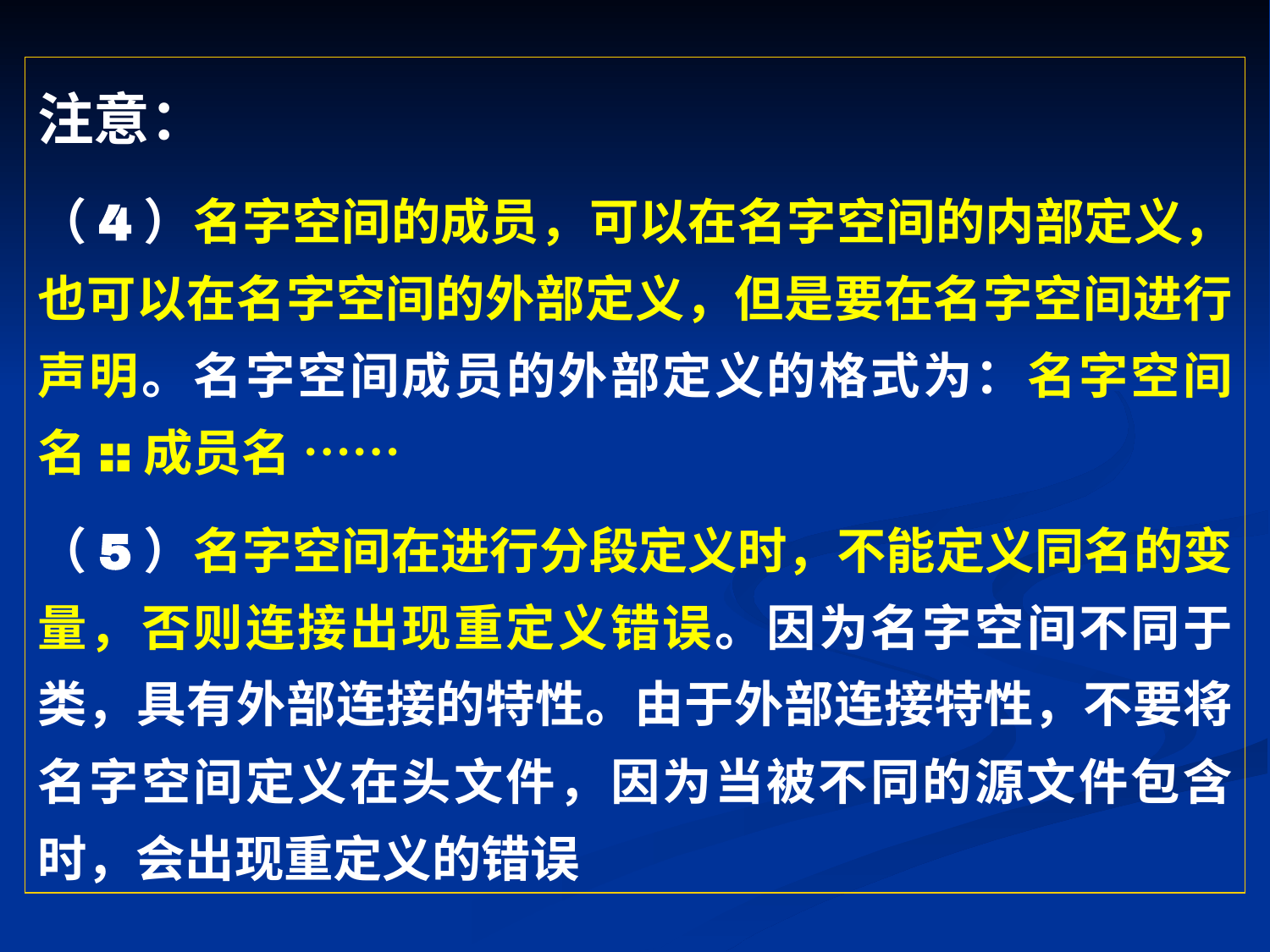

注意：
（4）名字空间的成员，可以在名字空间的内部定义，也可以在名字空间的外部定义，但是要在名字空间进行声明。名字空间成员的外部定义的格式为：名字空间名::成员名 ……
（5）名字空间在进行分段定义时，不能定义同名的变量，否则连接出现重定义错误。因为名字空间不同于类，具有外部连接的特性。由于外部连接特性，不要将名字空间定义在头文件，因为当被不同的源文件包含时，会出现重定义的错误